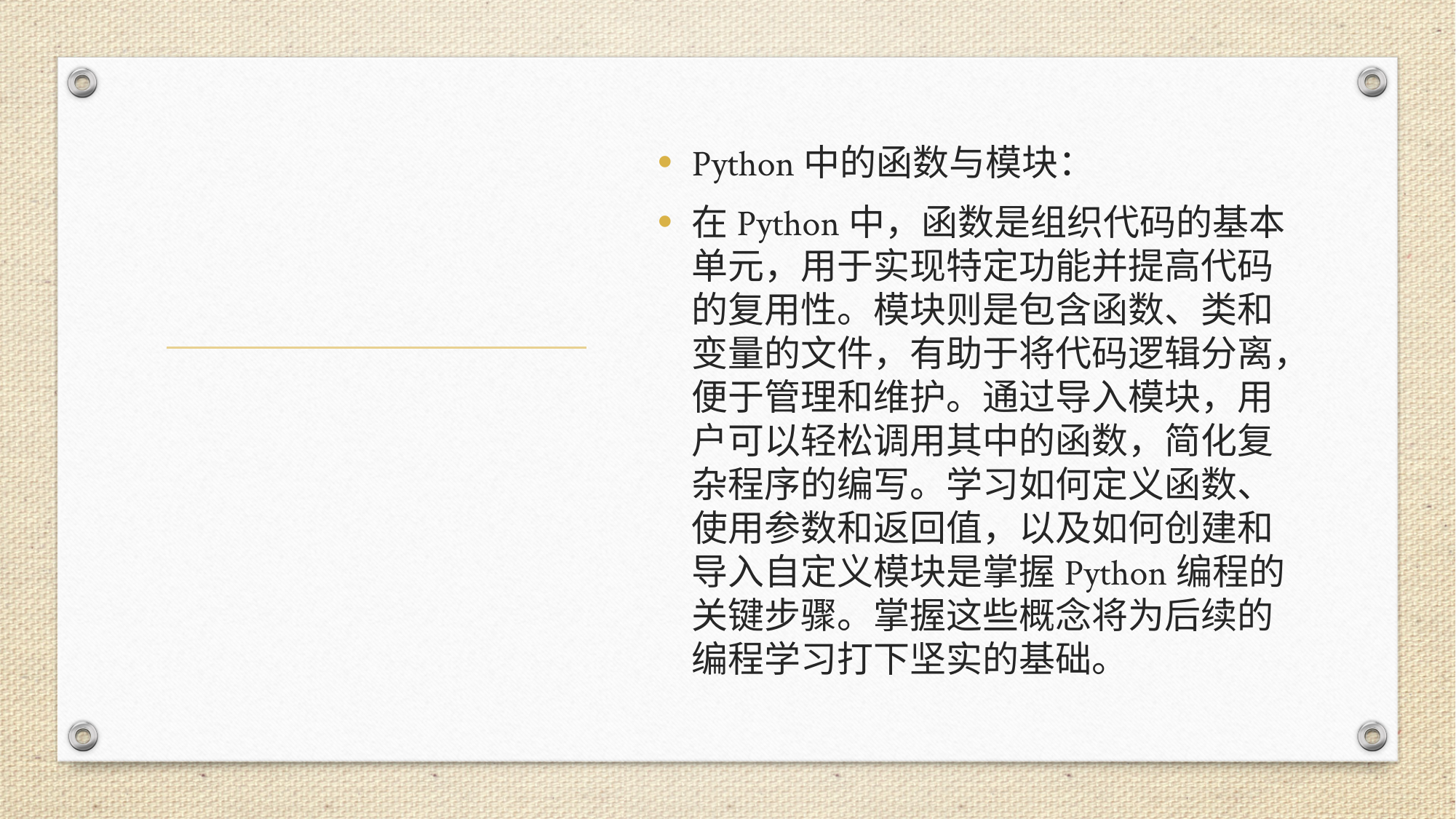

Python中的函数与模块：
在Python中，函数是组织代码的基本单元，用于实现特定功能并提高代码的复用性。模块则是包含函数、类和变量的文件，有助于将代码逻辑分离，便于管理和维护。通过导入模块，用户可以轻松调用其中的函数，简化复杂程序的编写。学习如何定义函数、使用参数和返回值，以及如何创建和导入自定义模块是掌握Python编程的关键步骤。掌握这些概念将为后续的编程学习打下坚实的基础。
#